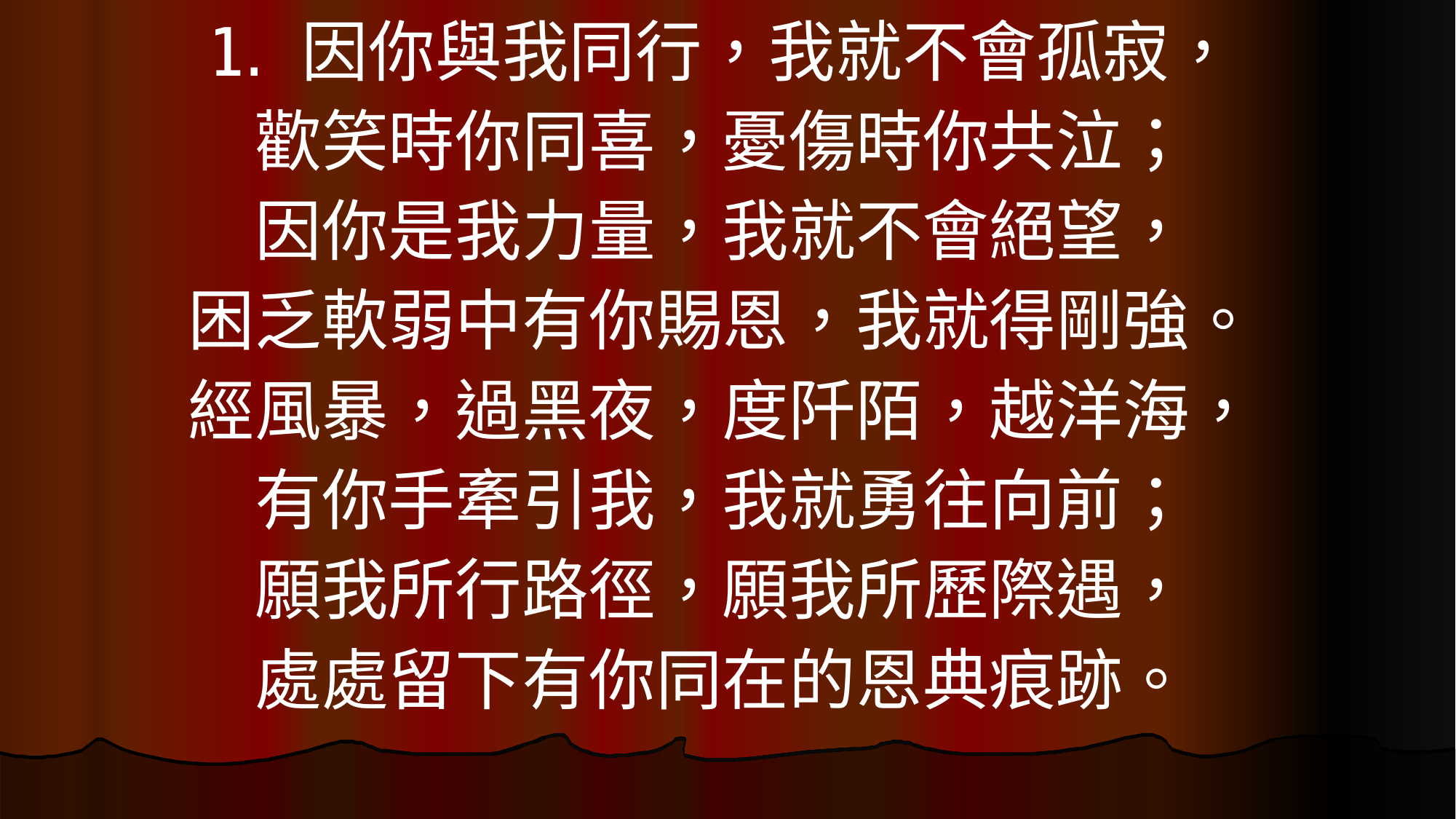

1. 因你與我同行，我就不會孤寂，
歡笑時你同喜，憂傷時你共泣；
因你是我力量，我就不會絕望，
困乏軟弱中有你賜恩，我就得剛強。
經風暴，過黑夜，度阡陌，越洋海，
有你手牽引我，我就勇往向前；
願我所行路徑，願我所歷際遇，
處處留下有你同在的恩典痕跡。